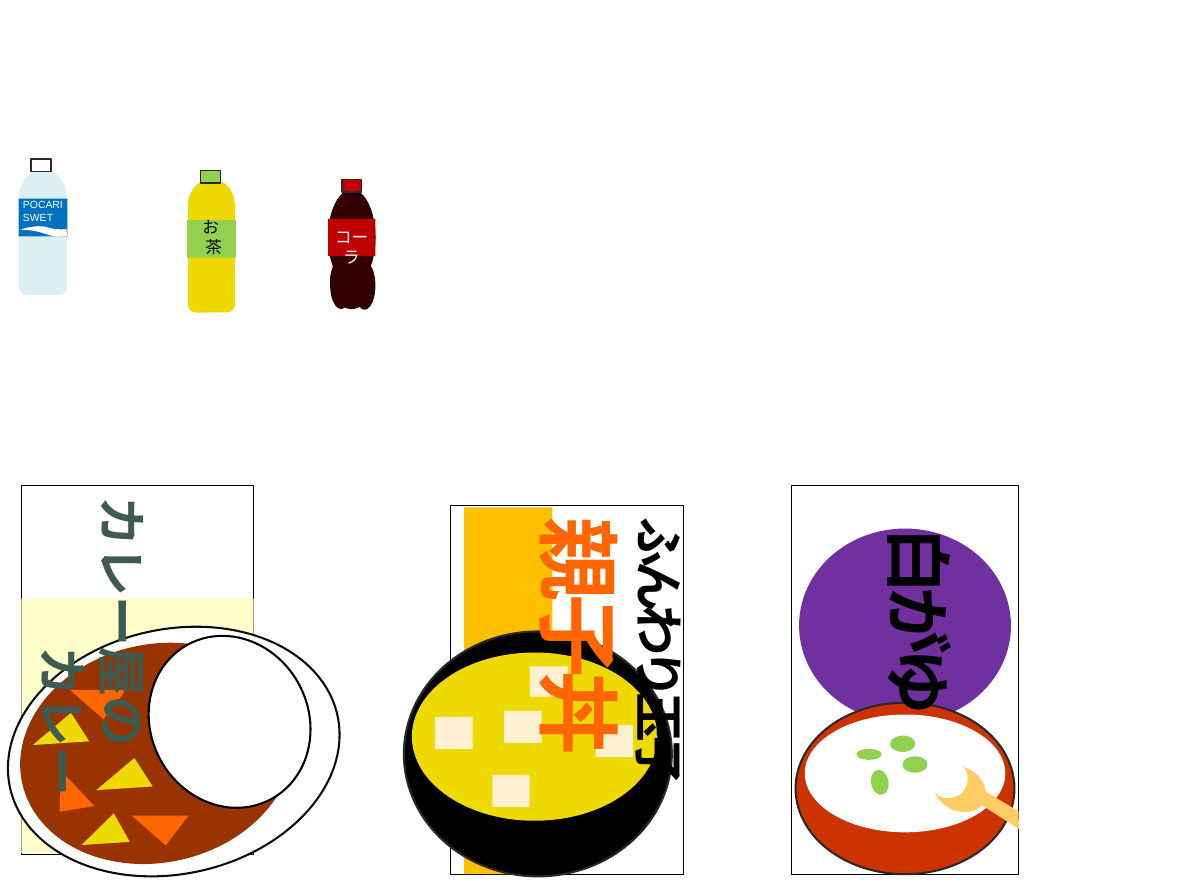

POCARI
SWET

お茶

コーラ
カレー屋の
　　　カレー

白がゆ
ふんわり玉子
親子丼